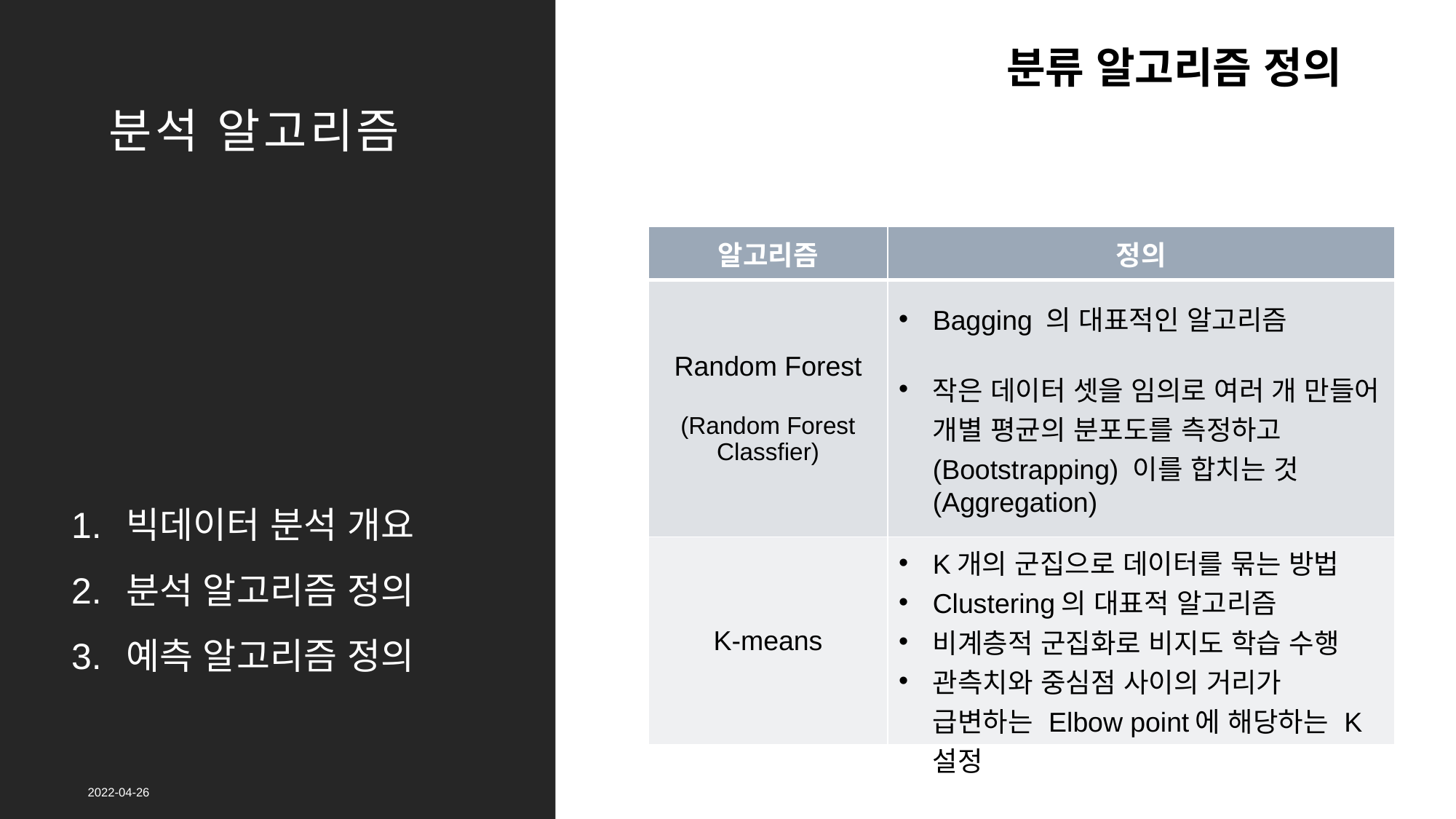

분류 알고리즘 정의
분석 알고리즘
| 알고리즘 | 정의 |
| --- | --- |
| Random Forest (Random Forest Classfier) | Bagging 의 대표적인 알고리즘 작은 데이터 셋을 임의로 여러 개 만들어 개별 평균의 분포도를 측정하고(Bootstrapping) 이를 합치는 것(Aggregation) |
| K-means | K개의 군집으로 데이터를 묶는 방법 Clustering의 대표적 알고리즘 비계층적 군집화로 비지도 학습 수행 관측치와 중심점 사이의 거리가 급변하는 Elbow point에 해당하는 K 설정 |
빅데이터 분석 개요
분석 알고리즘 정의
예측 알고리즘 정의
2022-04-26